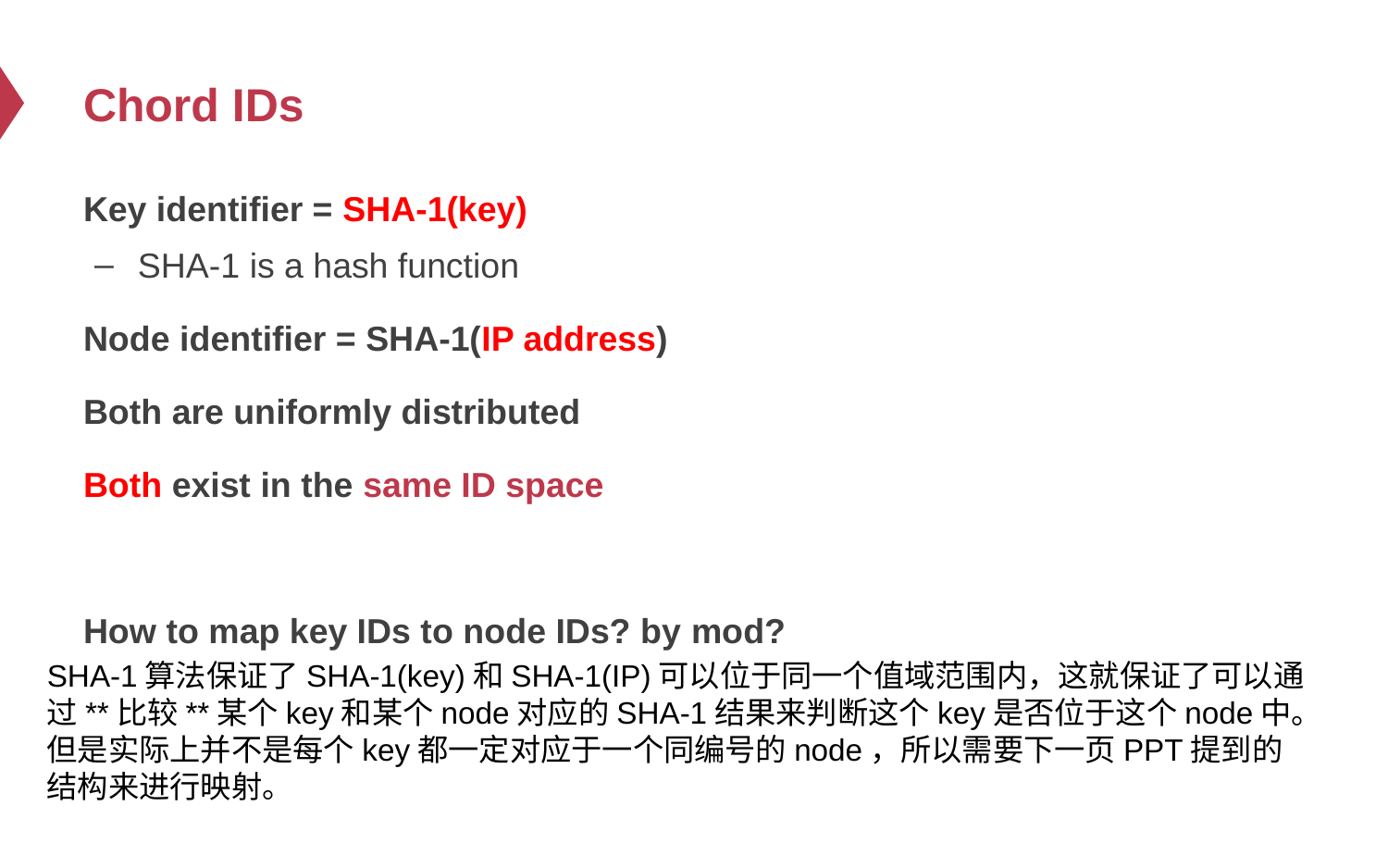

# Chord IDs
Key identifier = SHA-1(key)
SHA-1 is a hash function
Node identifier = SHA-1(IP address)
Both are uniformly distributed
Both exist in the same ID space

How to map key IDs to node IDs? by mod?
SHA-1算法保证了SHA-1(key)和SHA-1(IP)可以位于同一个值域范围内，这就保证了可以通过**比较**某个key和某个node对应的SHA-1结果来判断这个key是否位于这个node中。
但是实际上并不是每个key都一定对应于一个同编号的node，所以需要下一页PPT提到的结构来进行映射。
15